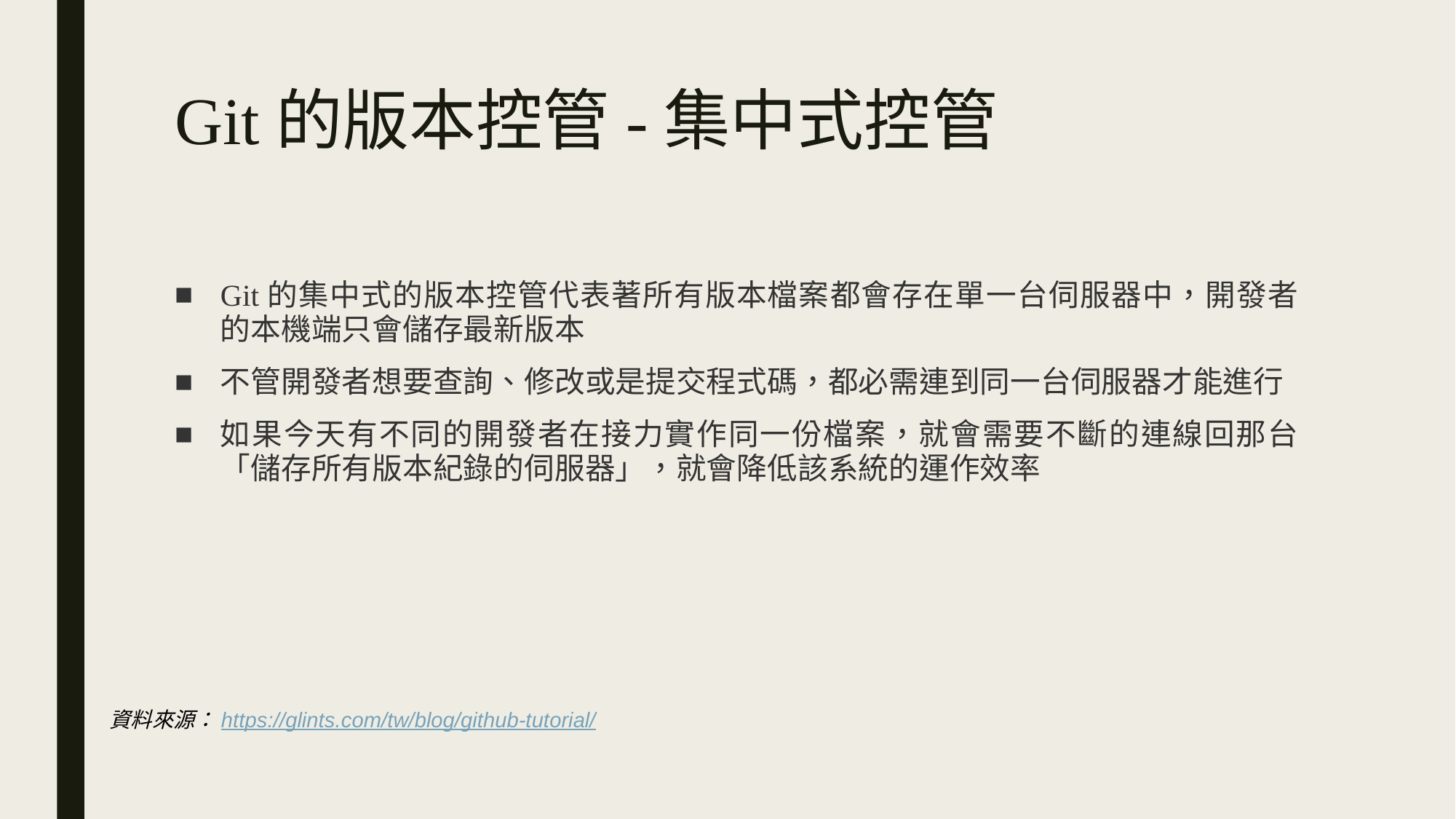

# Git的版本控管-集中式控管
Git的集中式的版本控管代表著所有版本檔案都會存在單一台伺服器中，開發者的本機端只會儲存最新版本
不管開發者想要查詢、修改或是提交程式碼，都必需連到同一台伺服器才能進行
如果今天有不同的開發者在接力實作同一份檔案，就會需要不斷的連線回那台「儲存所有版本紀錄的伺服器」，就會降低該系統的運作效率

資料來源：https://glints.com/tw/blog/github-tutorial/